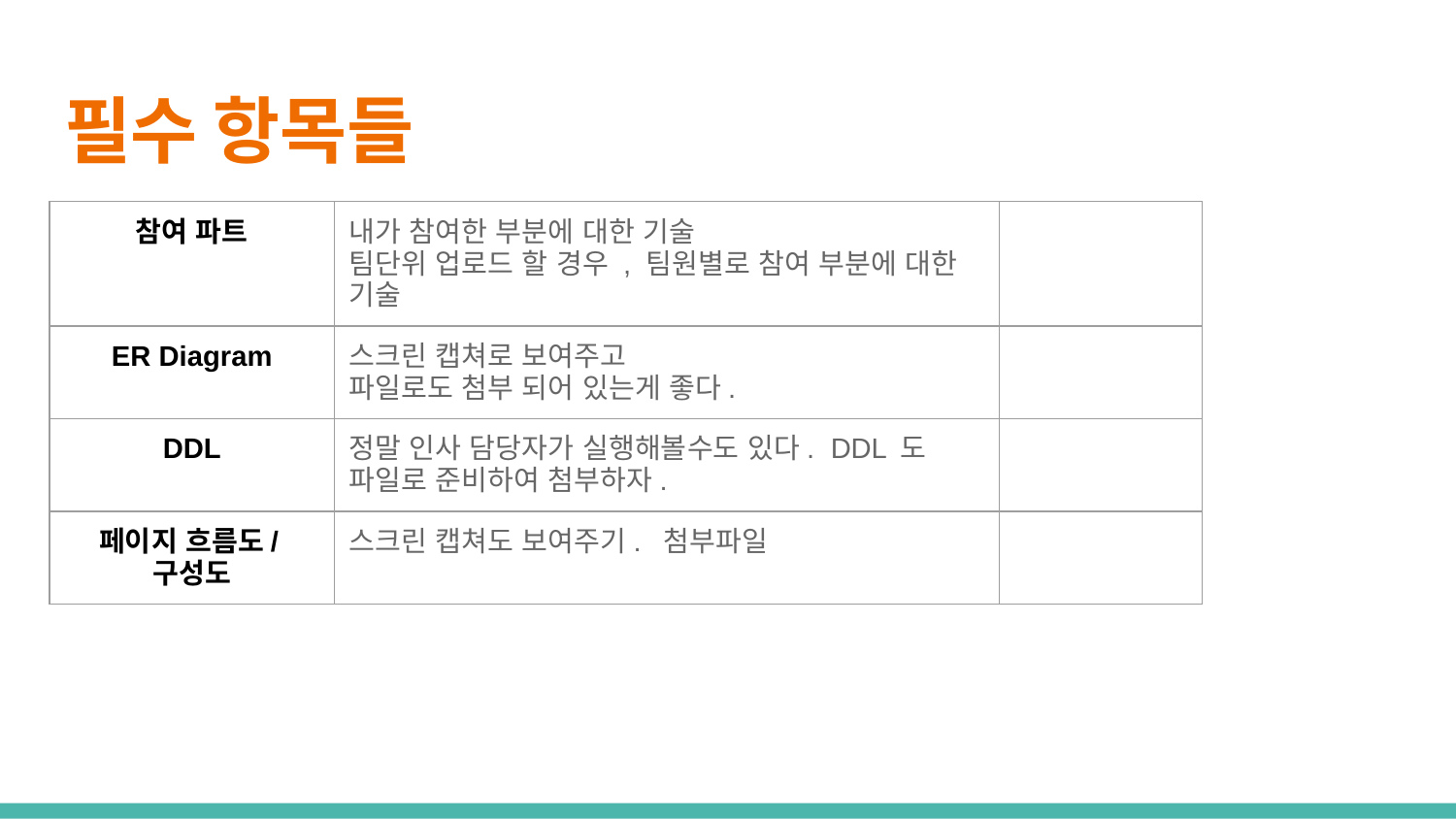

# 필수 항목들
| 참여 파트 | 내가 참여한 부분에 대한 기술 팀단위 업로드 할 경우 , 팀원별로 참여 부분에 대한 기술 |  |
| --- | --- | --- |
| ER Diagram | 스크린 캡쳐로 보여주고 파일로도 첨부 되어 있는게 좋다. |  |
| DDL | 정말 인사 담당자가 실행해볼수도 있다. DDL 도 파일로 준비하여 첨부하자. |  |
| 페이지 흐름도/구성도 | 스크린 캡쳐도 보여주기. 첨부파일 |  |